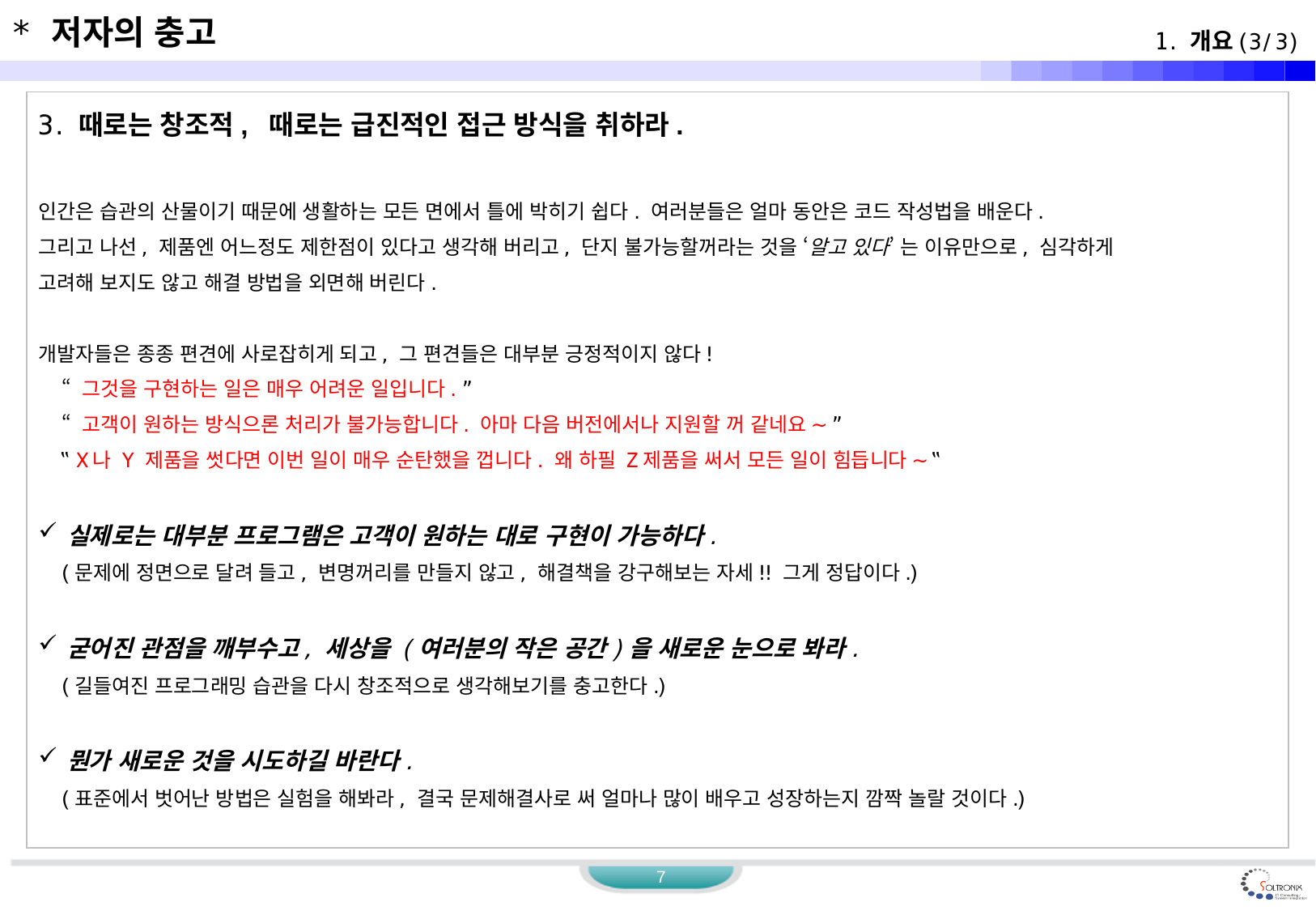

* 저자의 충고
1. 개요(3/3)
3. 때로는 창조적,  때로는 급진적인 접근 방식을 취하라.

인간은 습관의 산물이기 때문에 생활하는 모든 면에서 틀에 박히기 쉽다. 여러분들은 얼마 동안은 코드 작성법을 배운다.
그리고 나선, 제품엔 어느정도 제한점이 있다고 생각해 버리고, 단지 불가능할꺼라는 것을 ‘알고 있다’ 는 이유만으로, 심각하게
고려해 보지도 않고 해결 방법을 외면해 버린다.

개발자들은 종종 편견에 사로잡히게 되고, 그 편견들은 대부분 긍정적이지 않다!
	“ 그것을 구현하는 일은 매우 어려운 일입니다. ”
	“ 고객이 원하는 방식으론 처리가 불가능합니다. 아마 다음 버전에서나 지원할 꺼 같네요~ ”
	“ X나 Y 제품을 썻다면 이번 일이 매우 순탄했을 껍니다. 왜 하필 Z제품을 써서 모든 일이 힘듭니다~ “

실제로는 대부분 프로그램은 고객이 원하는 대로 구현이 가능하다.
	(문제에 정면으로 달려 들고, 변명꺼리를 만들지 않고, 해결책을 강구해보는 자세!! 그게 정답이다.)

굳어진 관점을 깨부수고, 세상을 (여러분의 작은 공간)을 새로운 눈으로 봐라.
	(길들여진 프로그래밍 습관을 다시 창조적으로 생각해보기를 충고한다.)

뭔가 새로운 것을 시도하길 바란다.
	(표준에서 벗어난 방법은 실험을 해봐라, 결국 문제해결사로 써 얼마나 많이 배우고 성장하는지 깜짝 놀랄 것이다.)